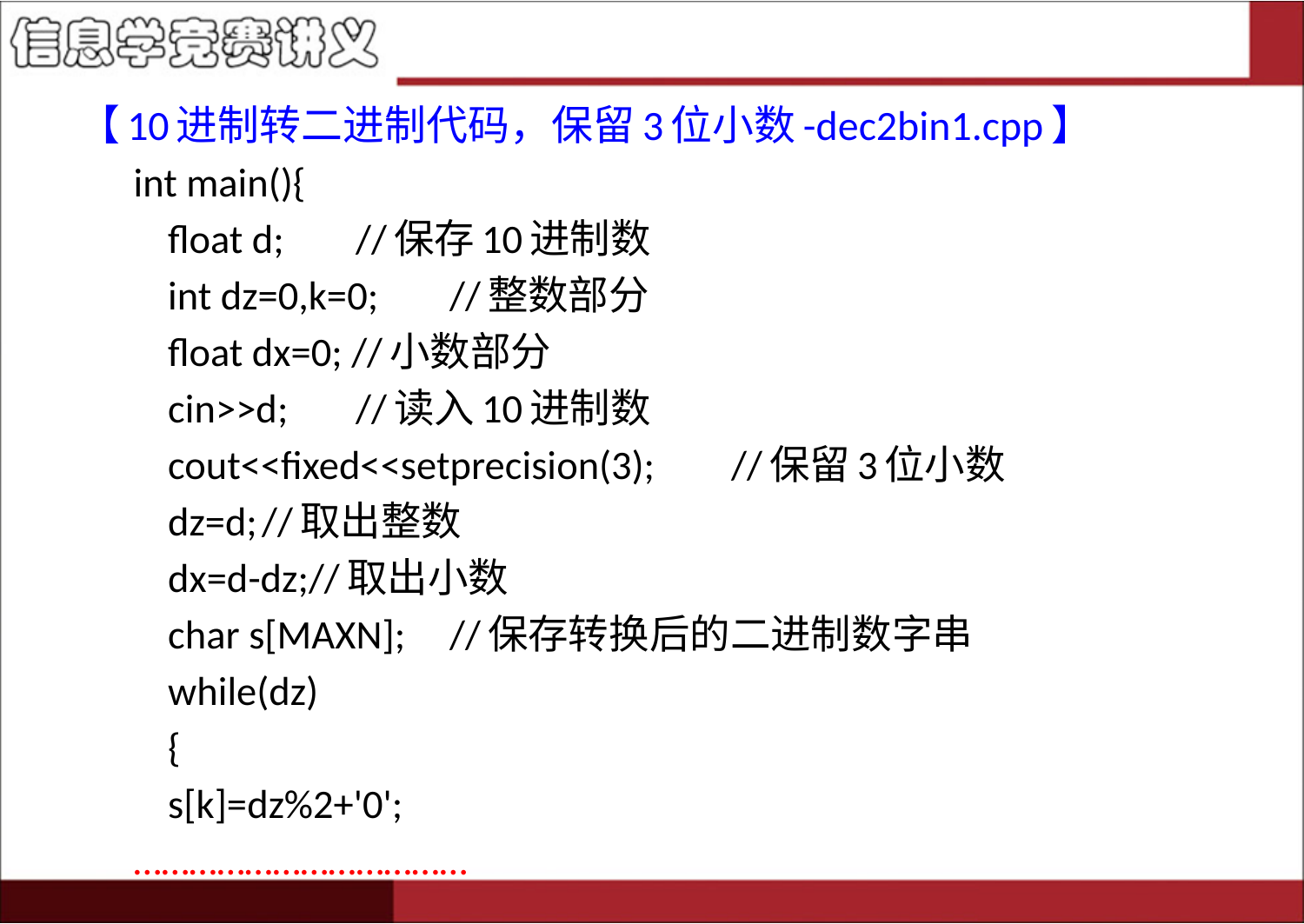

【10进制转二进制代码，保留3位小数-dec2bin1.cpp】
int main(){
	float d;	//保存10进制数
	int dz=0,k=0;	//整数部分
	float dx=0; //小数部分
	cin>>d;	//读入10进制数
	cout<<fixed<<setprecision(3);	//保留3位小数
	dz=d;	//取出整数
	dx=d-dz;//取出小数
	char s[MAXN];	//保存转换后的二进制数字串
	while(dz)
	{
		s[k]=dz%2+'0';
………………………………